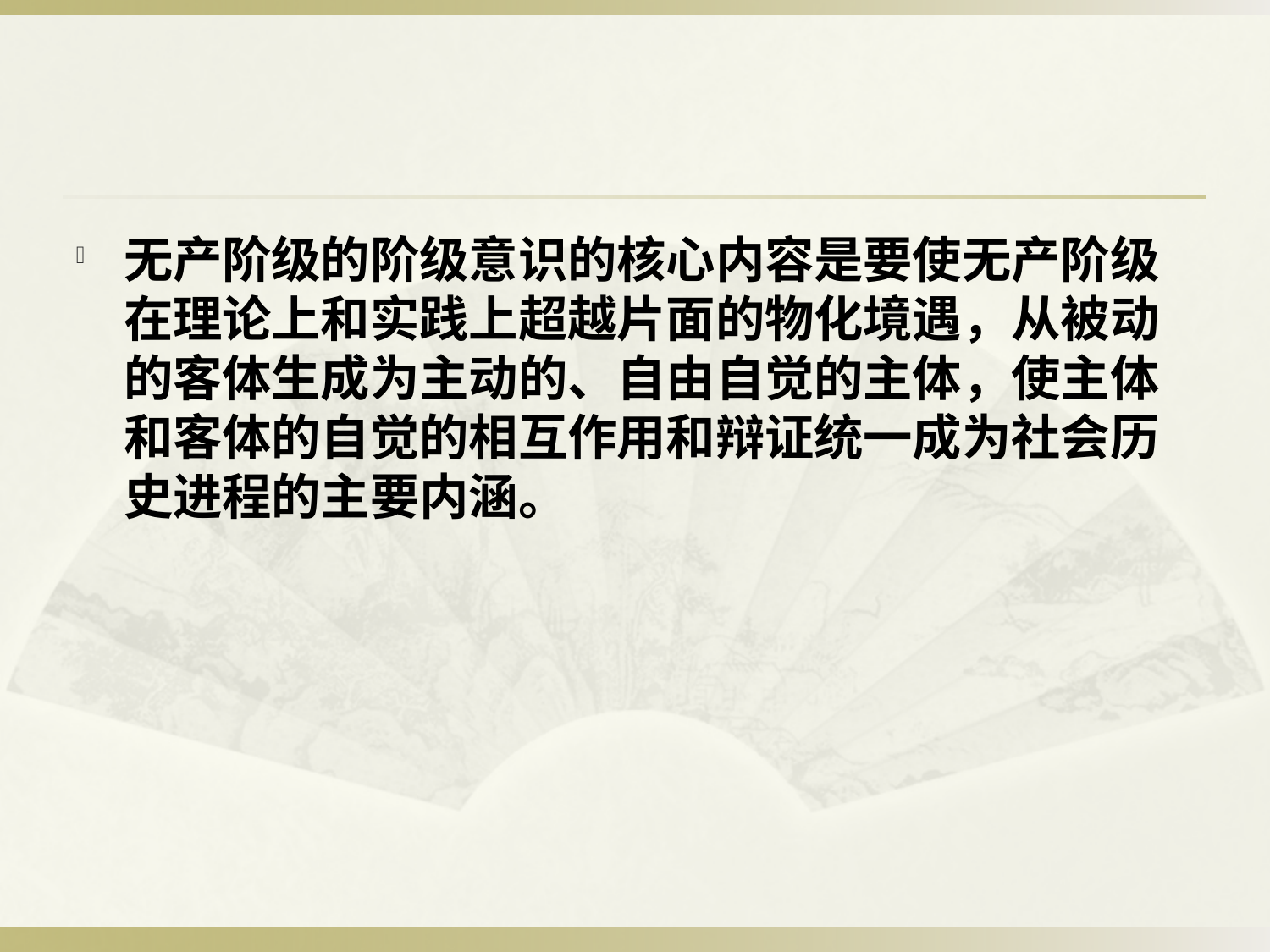

#
无产阶级的阶级意识的核心内容是要使无产阶级在理论上和实践上超越片面的物化境遇，从被动的客体生成为主动的、自由自觉的主体，使主体和客体的自觉的相互作用和辩证统一成为社会历史进程的主要内涵。